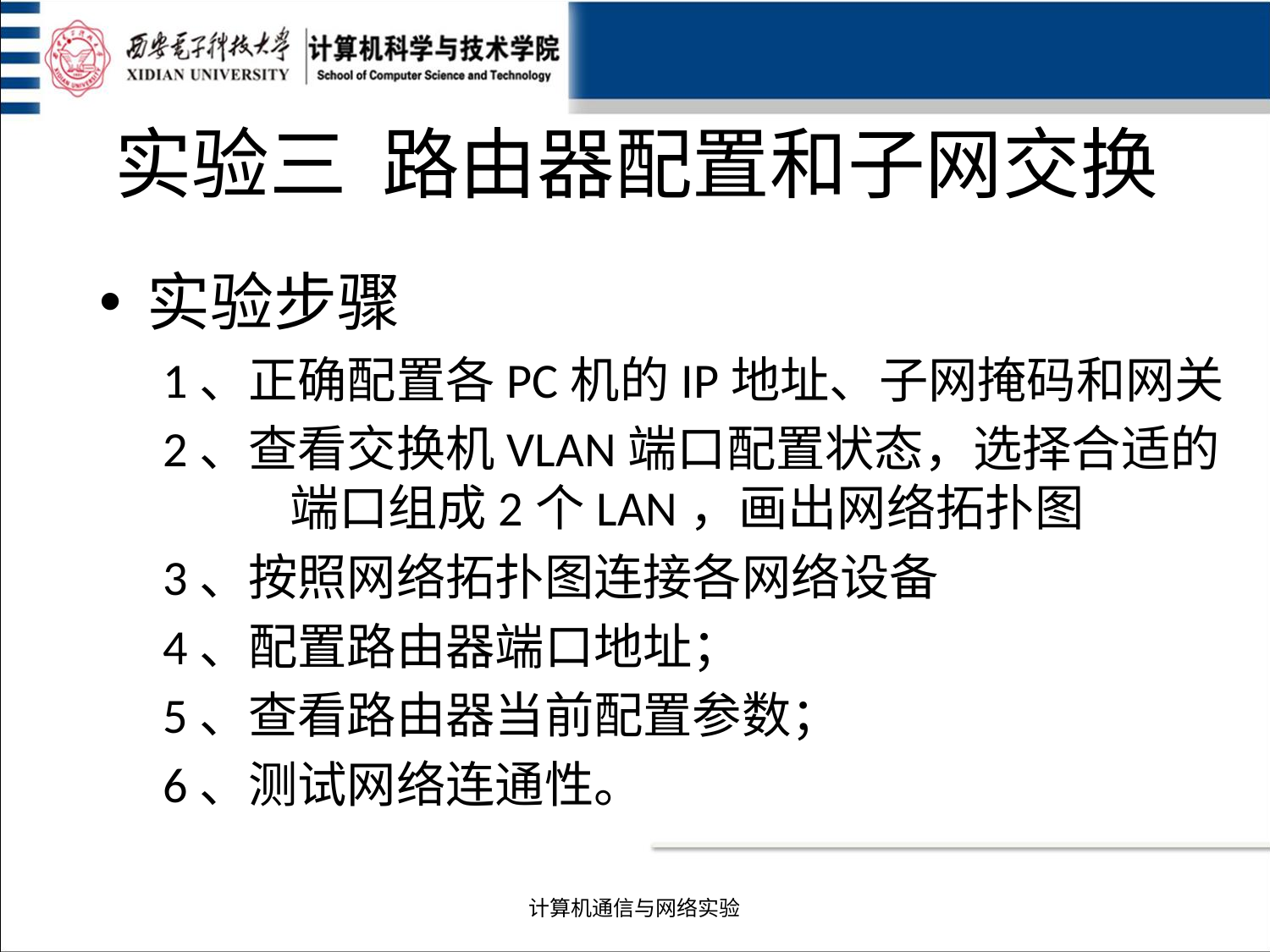

# 实验三  路由器配置和子网交换
实验步骤
1、正确配置各PC机的IP地址、子网掩码和网关
2、查看交换机VLAN端口配置状态，选择合适的   	端口组成2个LAN，画出网络拓扑图
3、按照网络拓扑图连接各网络设备
4、配置路由器端口地址；
5、查看路由器当前配置参数；
6、测试网络连通性。

计算机通信与网络实验